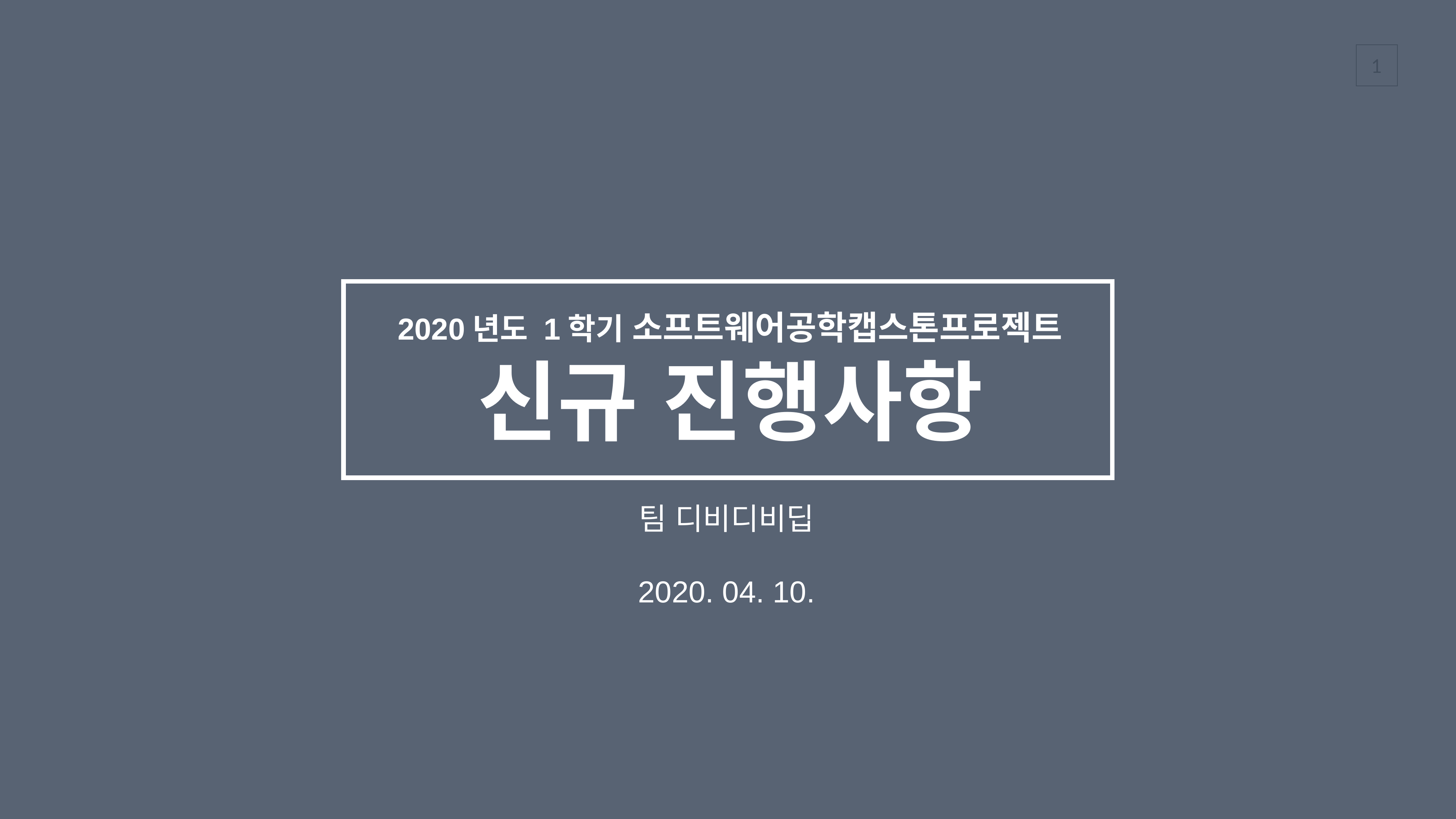

2020년도 1학기 소프트웨어공학캡스톤프로젝트
신규 진행사항
팀 디비디비딥

2020. 04. 10.